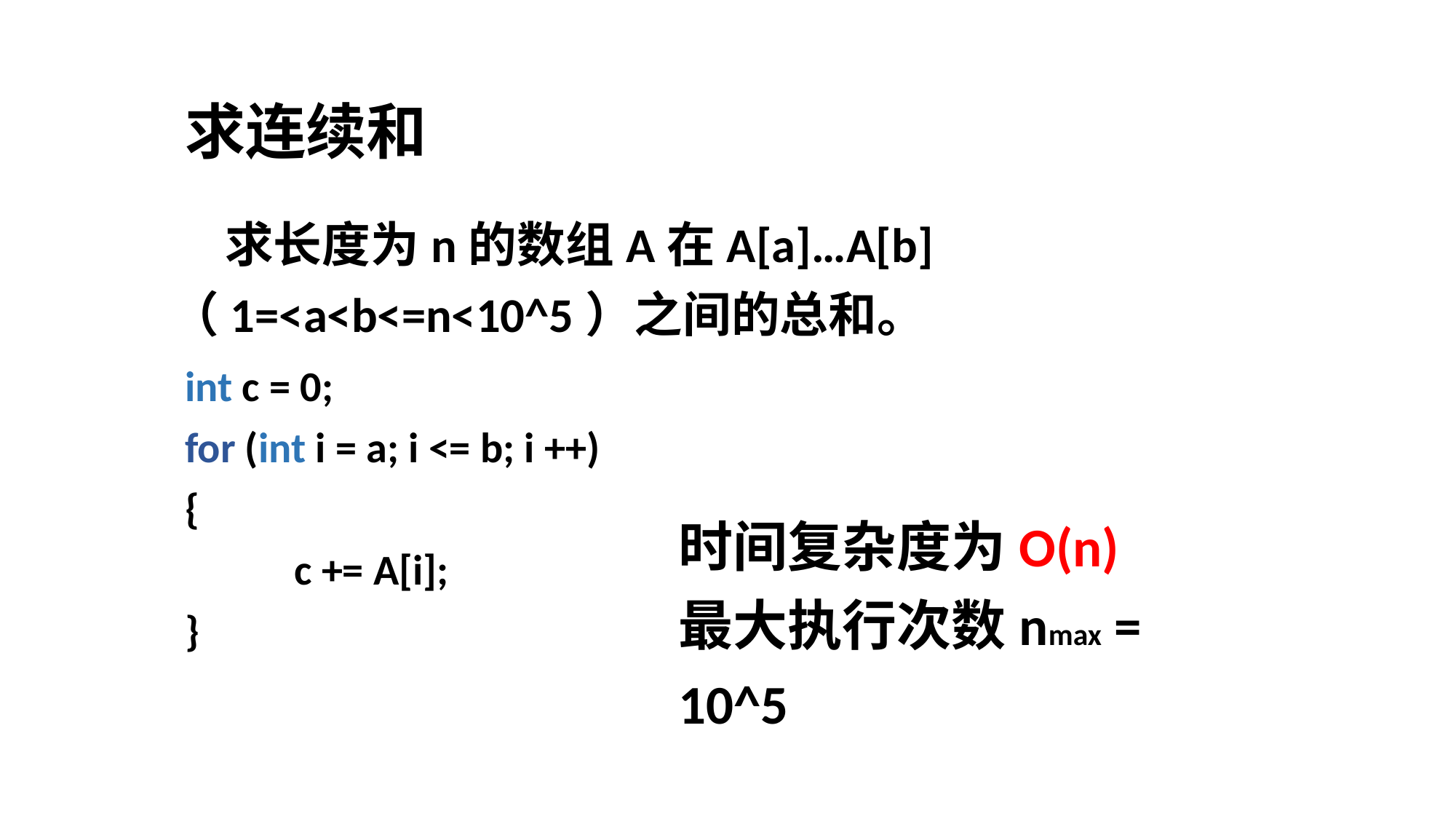

求连续和
求长度为n的数组A在A[a]…A[b]（1=<a<b<=n<10^5）之间的总和。
int c = 0;
for (int i = a; i <= b; i ++)
{
	c += A[i];
}
时间复杂度为O(n)
最大执行次数nmax = 10^5